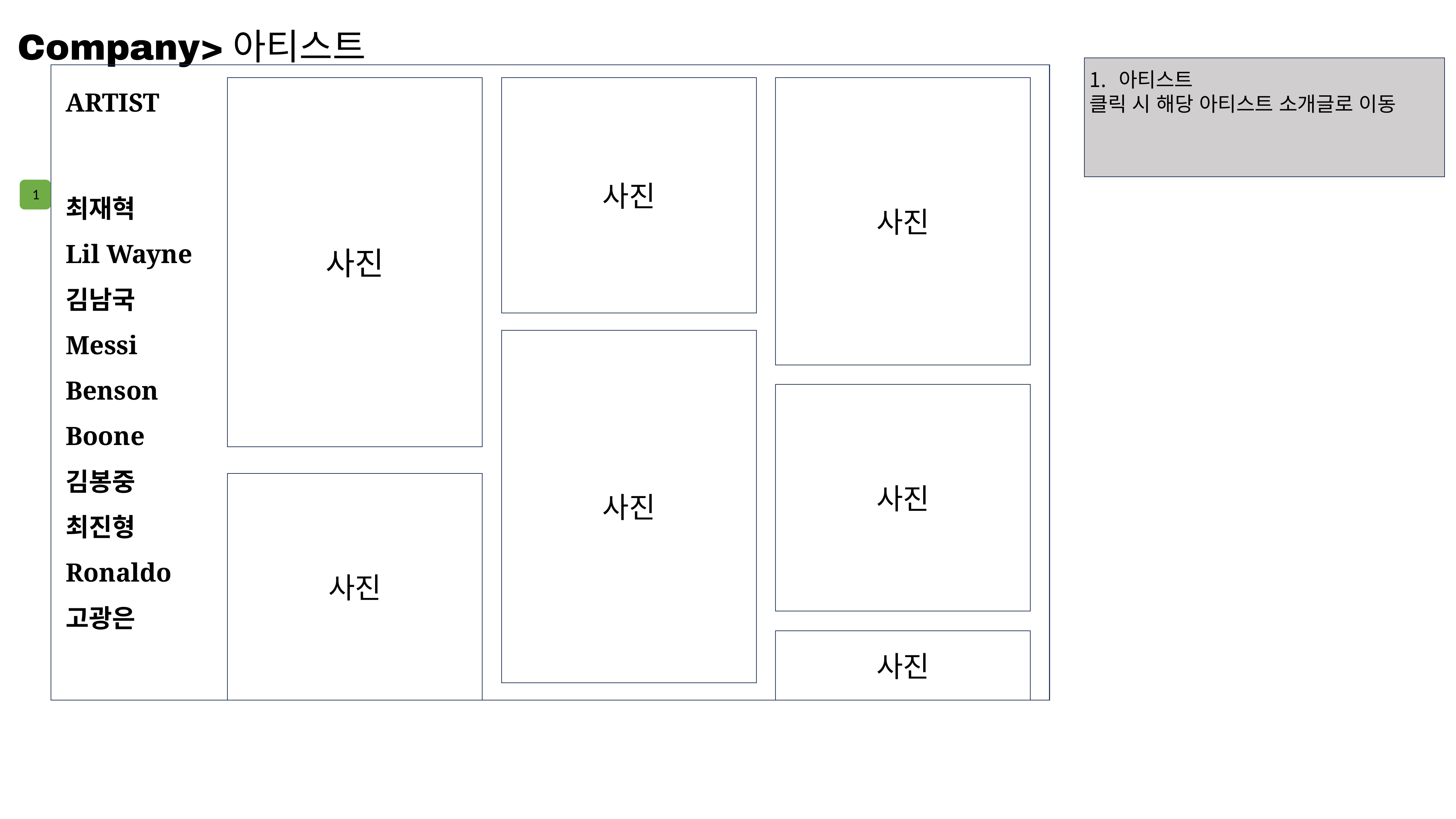

Company>아티스트

사진
사진
사진
ARTIST

최재혁
Lil Wayne
김남국
Messi
Benson Boone
김봉중
최진형
Ronaldo
고광은

사진
사진
사진
사진

아티스트
클릭 시 해당 아티스트 소개글로 이동

1